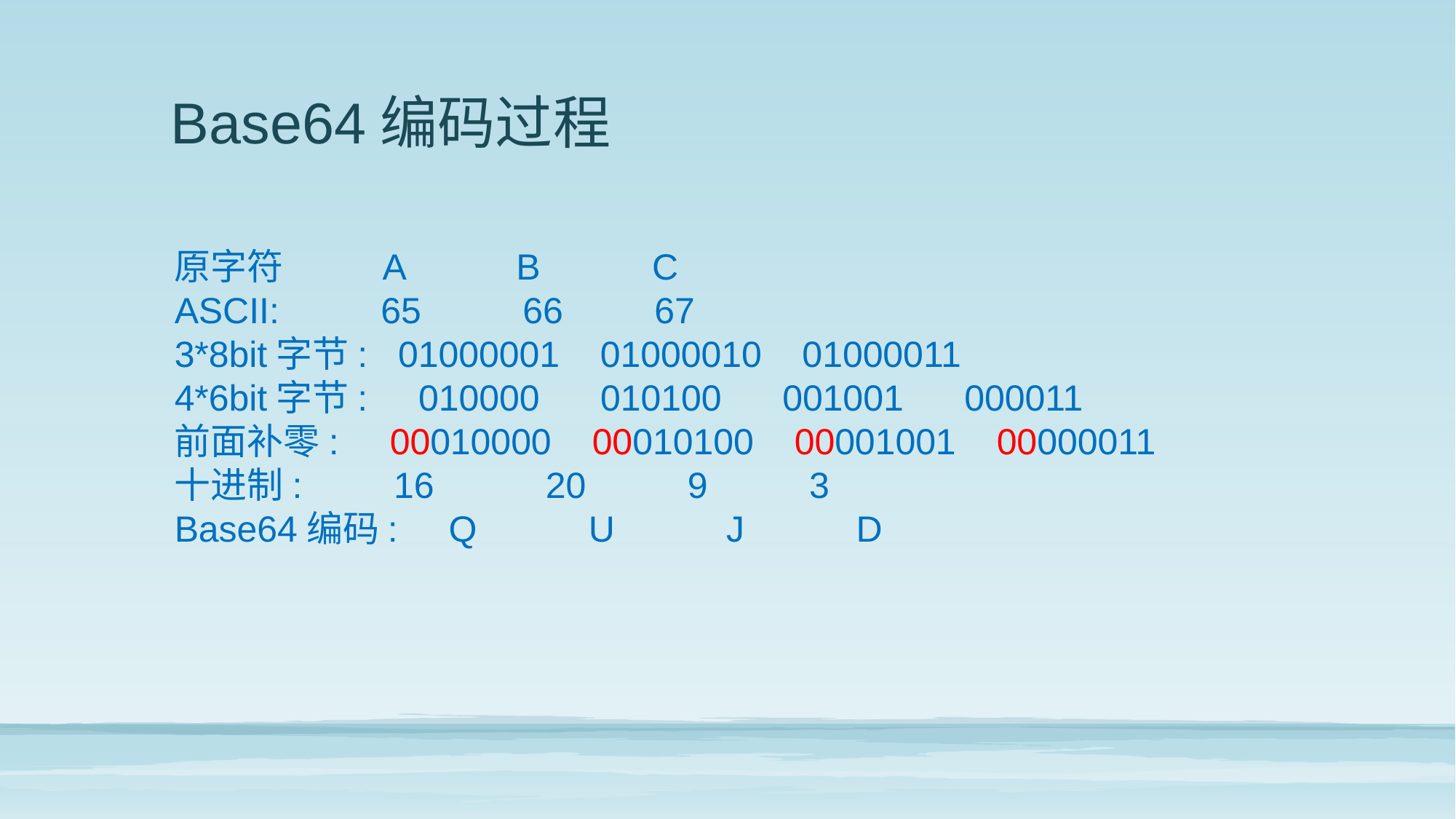

# Base64编码过程
原字符           A           B           C
ASCII:          65          66         67
3*8bit字节:   01000001    01000010    01000011
4*6bit字节:     010000      010100      001001      000011
前面补零:     00010000    00010100    00001001    00000011
十进制:         16           20          9          3
Base64编码:     Q           U           J           D